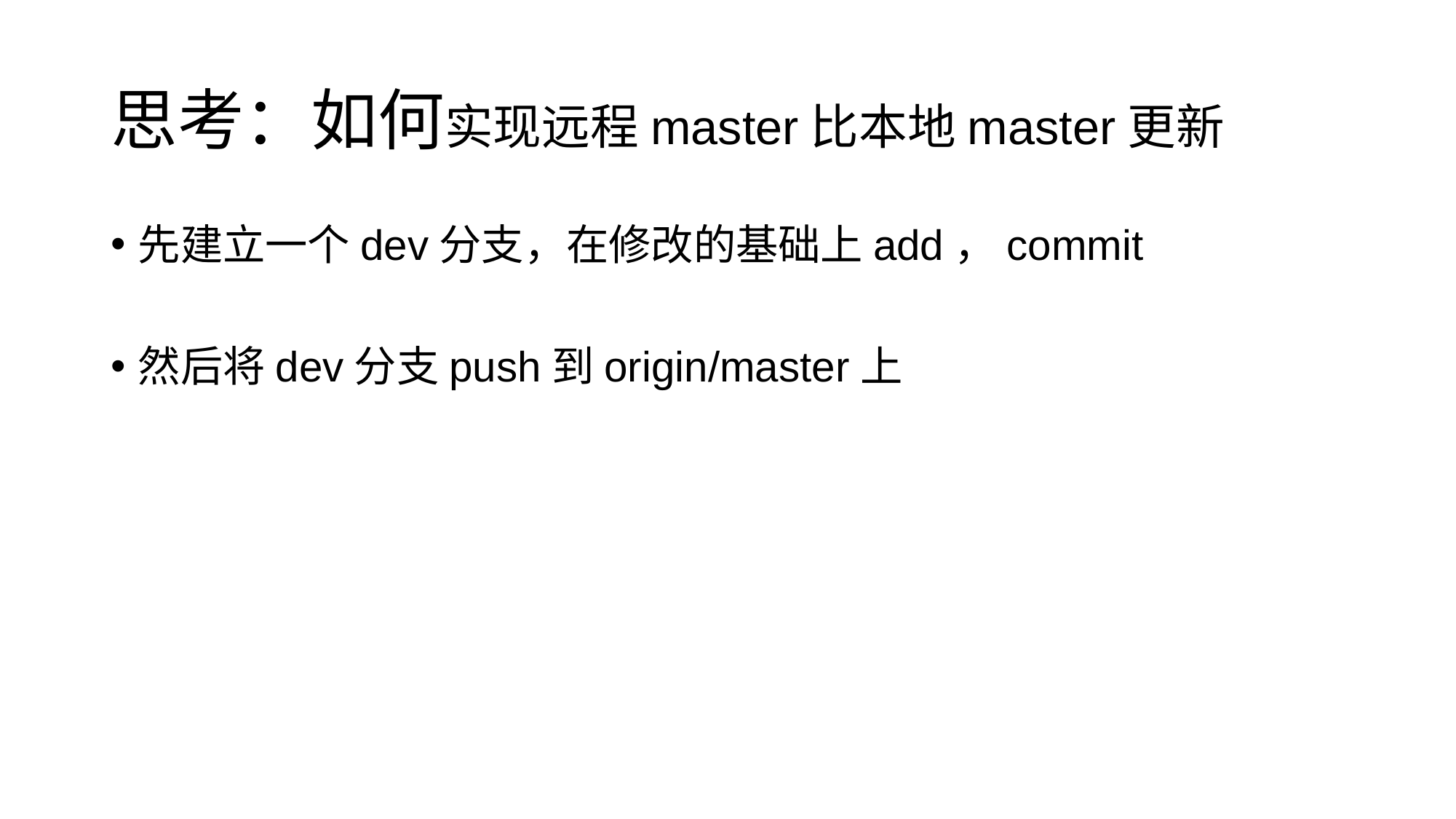

# 思考：如何实现远程master比本地master更新
先建立一个dev分支，在修改的基础上add，commit

然后将dev分支push到origin/master上